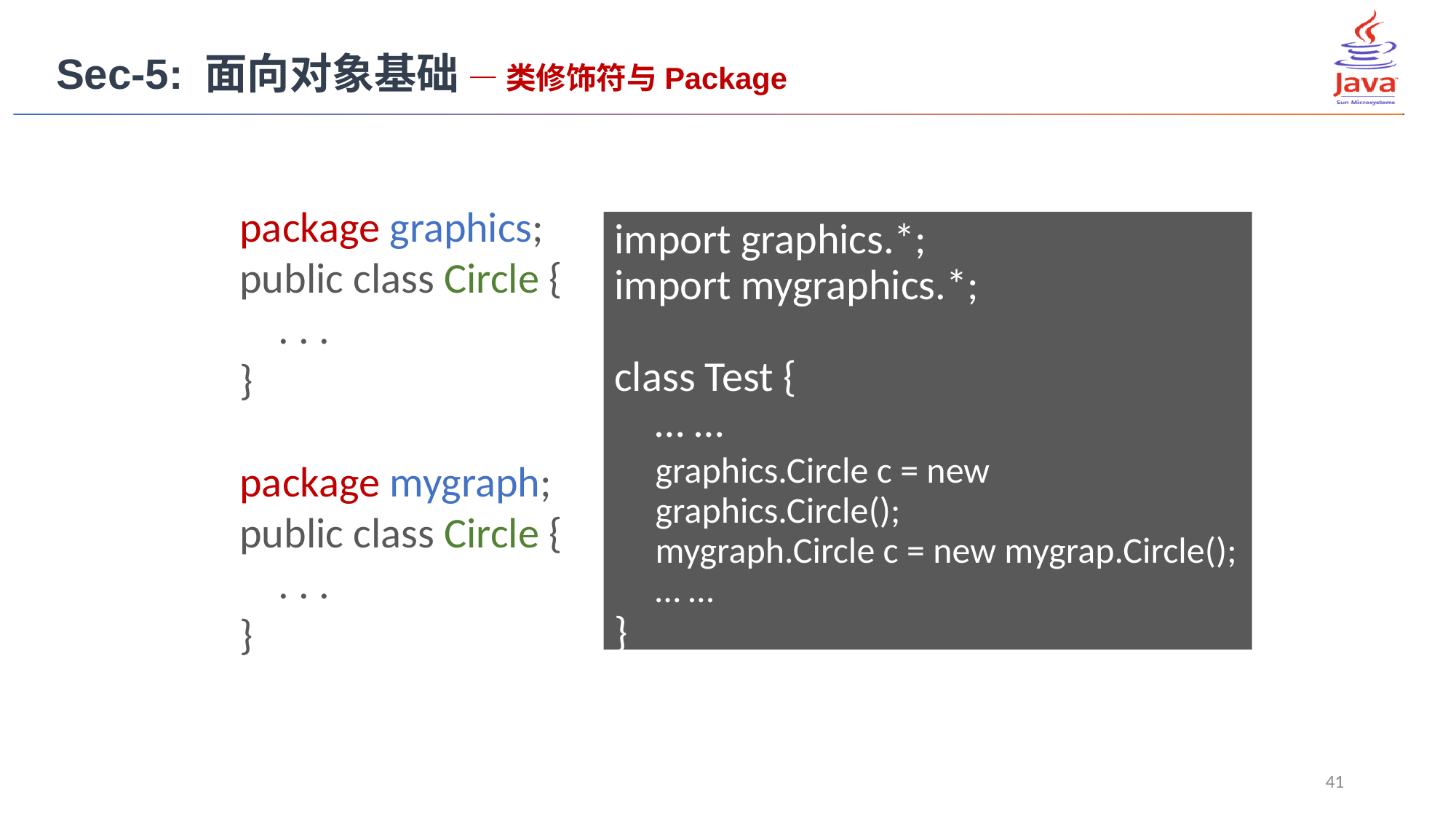

Sec-5: 面向对象基础 — 类修饰符与Package
package graphics;
public class Circle {
    . . .
}

package mygraph;
public class Circle {
    . . .
}
import graphics.*;
import mygraphics.*;

class Test {
	… …
	graphics.Circle c = new graphics.Circle();
	mygraph.Circle c = new mygrap.Circle();
	… …
}
41